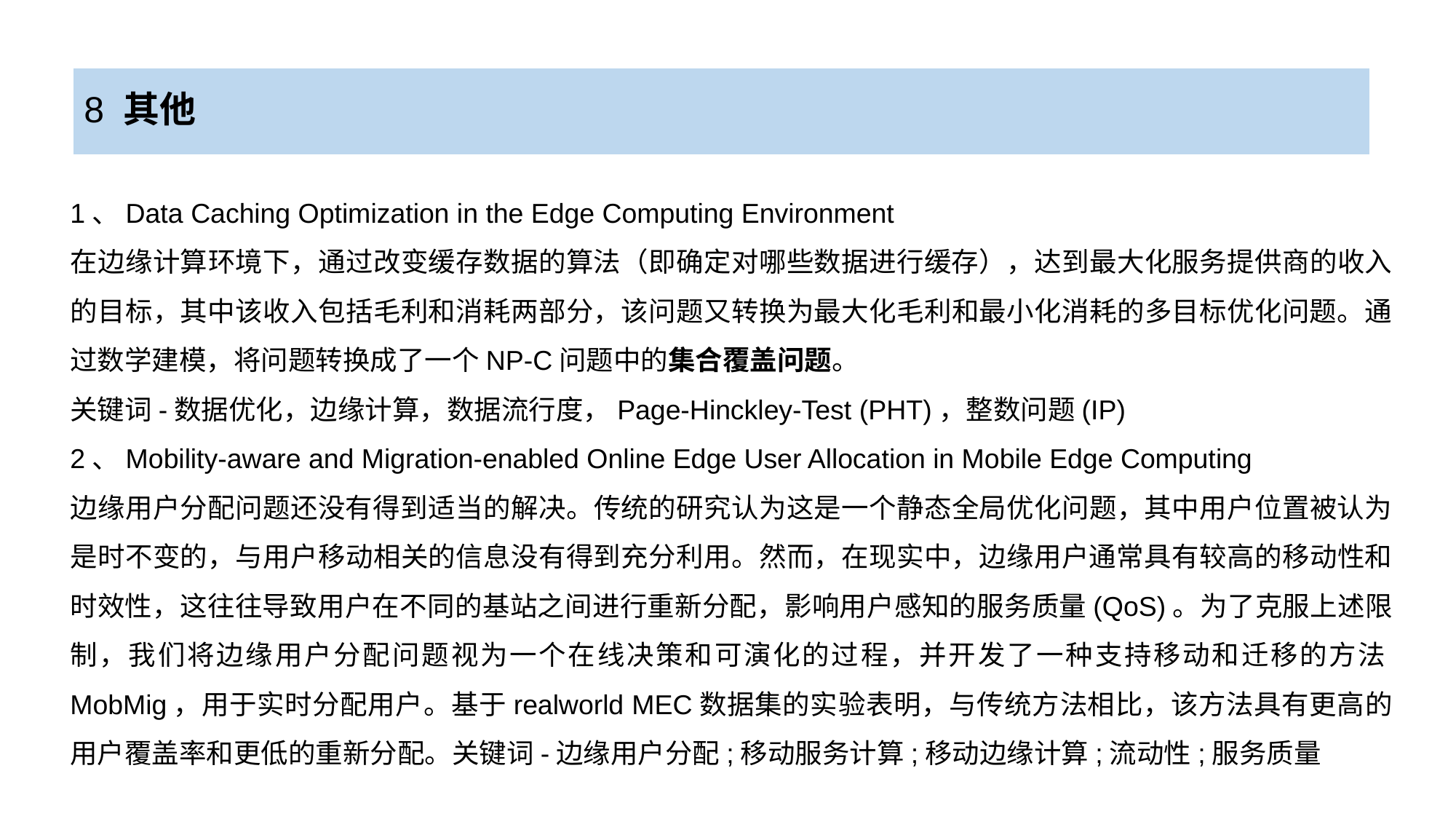

# 8 其他
1、Data Caching Optimization in the Edge Computing Environment
在边缘计算环境下，通过改变缓存数据的算法（即确定对哪些数据进行缓存），达到最大化服务提供商的收入的目标，其中该收入包括毛利和消耗两部分，该问题又转换为最大化毛利和最小化消耗的多目标优化问题。通过数学建模，将问题转换成了一个NP-C问题中的集合覆盖问题。
关键词-数据优化，边缘计算，数据流行度，Page-Hinckley-Test (PHT)，整数问题(IP)
2、Mobility-aware and Migration-enabled Online Edge User Allocation in Mobile Edge Computing
边缘用户分配问题还没有得到适当的解决。传统的研究认为这是一个静态全局优化问题，其中用户位置被认为是时不变的，与用户移动相关的信息没有得到充分利用。然而，在现实中，边缘用户通常具有较高的移动性和时效性，这往往导致用户在不同的基站之间进行重新分配，影响用户感知的服务质量(QoS)。为了克服上述限制，我们将边缘用户分配问题视为一个在线决策和可演化的过程，并开发了一种支持移动和迁移的方法MobMig，用于实时分配用户。基于realworld MEC数据集的实验表明，与传统方法相比，该方法具有更高的用户覆盖率和更低的重新分配。关键词-边缘用户分配;移动服务计算;移动边缘计算;流动性;服务质量